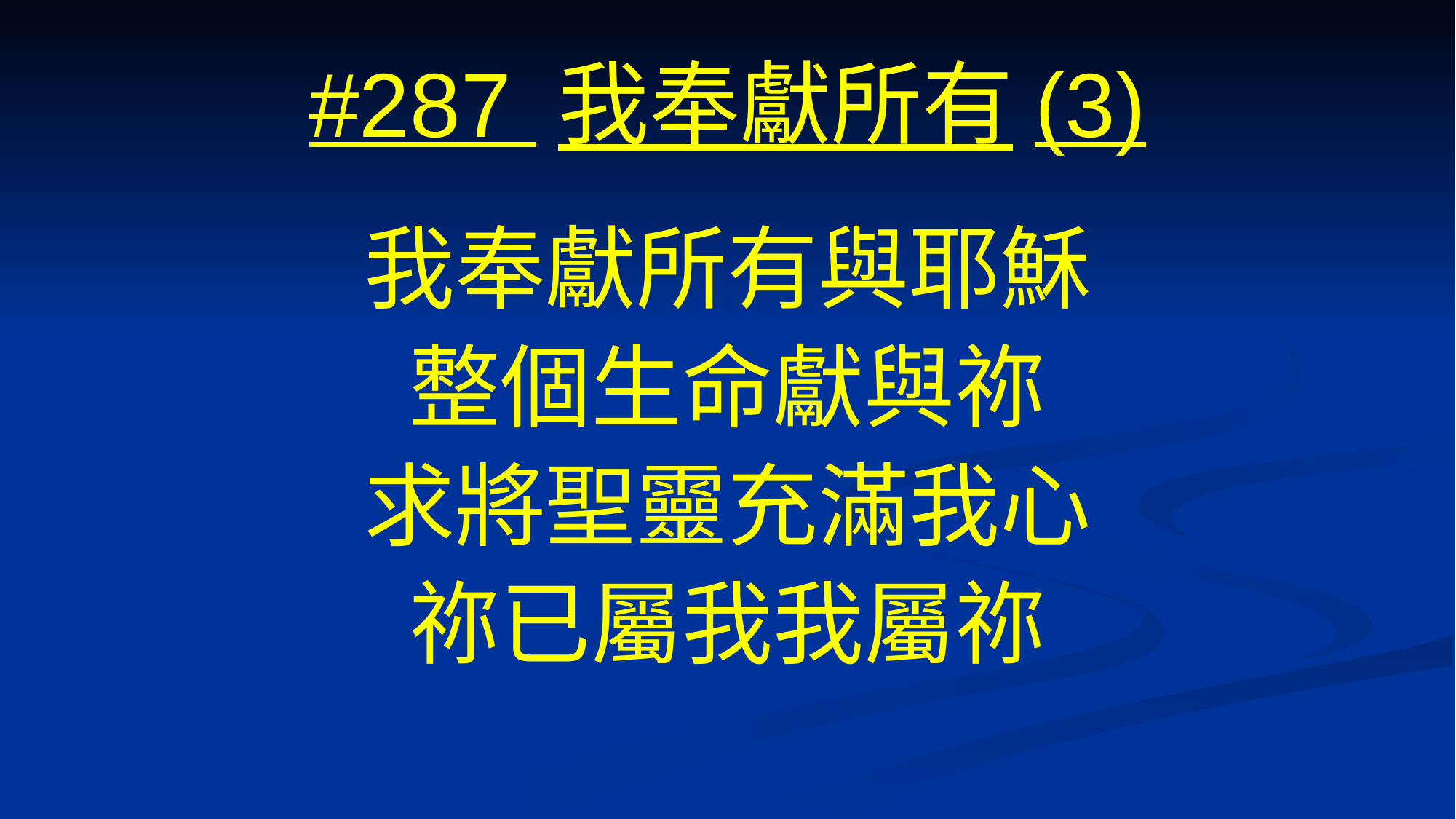

# #287 我奉獻所有(3)
我奉獻所有與耶穌
整個生命獻與祢
求將聖靈充滿我心
祢已屬我我屬祢